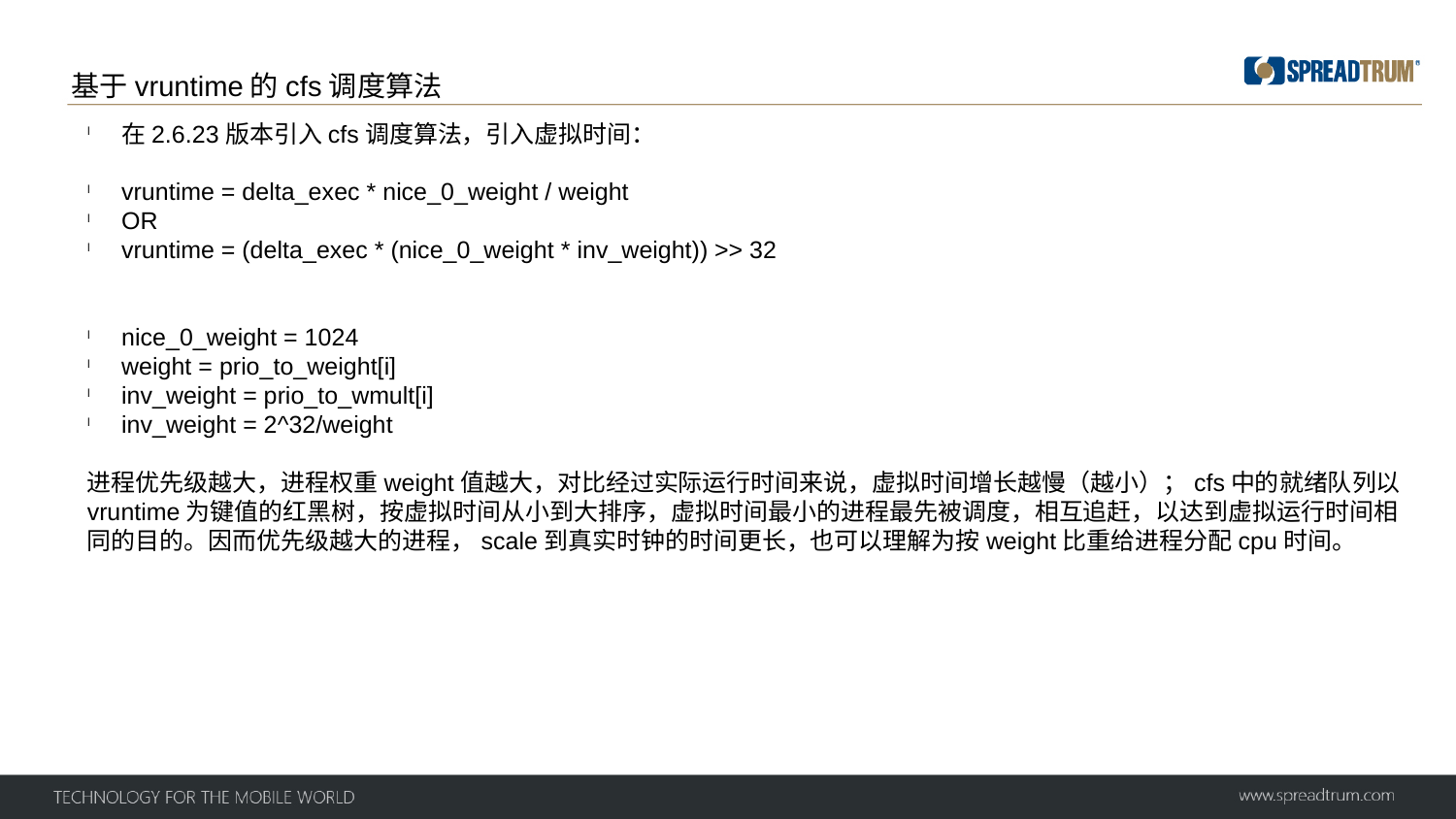

基于vruntime的cfs调度算法
在2.6.23版本引入cfs调度算法，引入虚拟时间：

vruntime = delta_exec * nice_0_weight / weight
OR
vruntime = (delta_exec * (nice_0_weight * inv_weight)) >> 32

nice_0_weight = 1024
weight = prio_to_weight[i]
inv_weight = prio_to_wmult[i]
inv_weight = 2^32/weight

进程优先级越大，进程权重weight值越大，对比经过实际运行时间来说，虚拟时间增长越慢（越小）；cfs中的就绪队列以vruntime为键值的红黑树，按虚拟时间从小到大排序，虚拟时间最小的进程最先被调度，相互追赶，以达到虚拟运行时间相同的目的。因而优先级越大的进程，scale到真实时钟的时间更长，也可以理解为按weight比重给进程分配cpu时间。